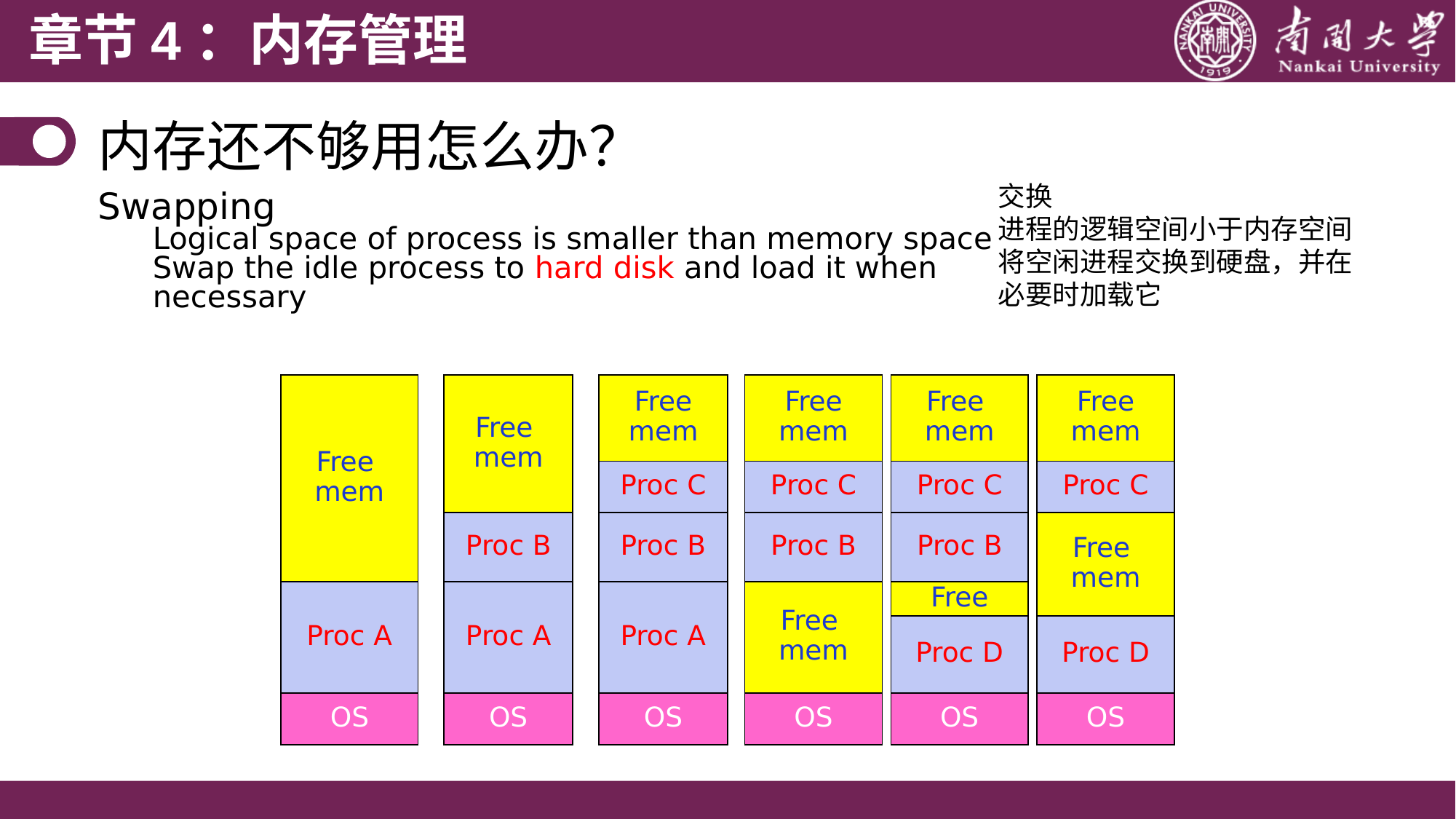

章节4：内存管理
内存还不够用怎么办？
交换
进程的逻辑空间小于内存空间
将空闲进程交换到硬盘，并在必要时加载它
Swapping
Logical space of process is smaller than memory space
Swap the idle process to hard disk and load it when necessary
Free
mem
Proc A
OS
Free
mem
Proc B
Proc A
OS
Free
mem
Proc C
Proc B
Proc A
OS
Free
mem
Proc C
Proc B
Free
mem
OS
Free
mem
Proc C
Proc B
Free
Proc D
OS
Free
mem
Proc C
Free
mem
Proc D
OS